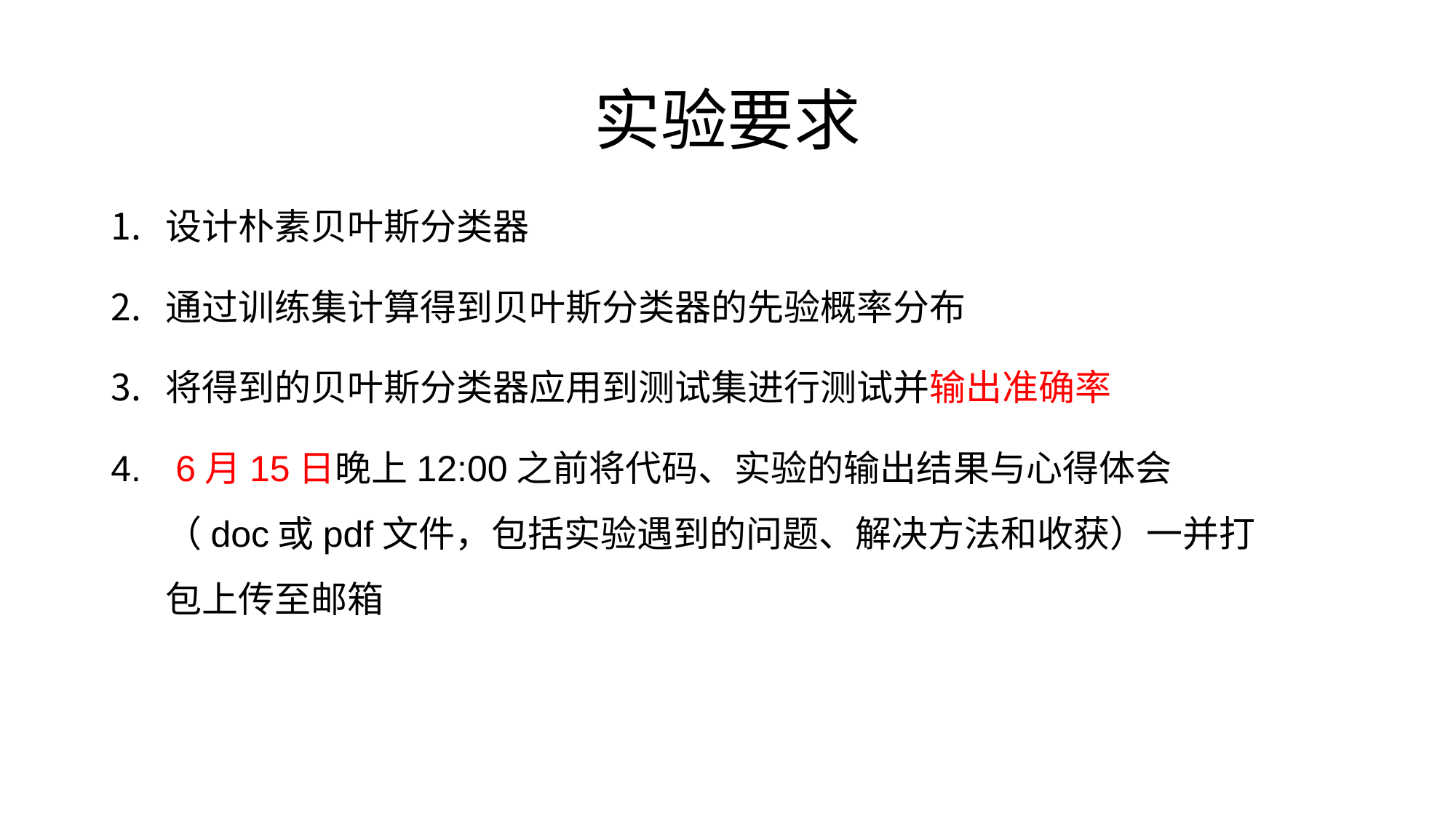

# 实验要求
设计朴素贝叶斯分类器
通过训练集计算得到贝叶斯分类器的先验概率分布
将得到的贝叶斯分类器应用到测试集进行测试并输出准确率
 6月15日晚上12:00之前将代码、实验的输出结果与心得体会（doc或pdf文件，包括实验遇到的问题、解决方法和收获）一并打包上传至邮箱